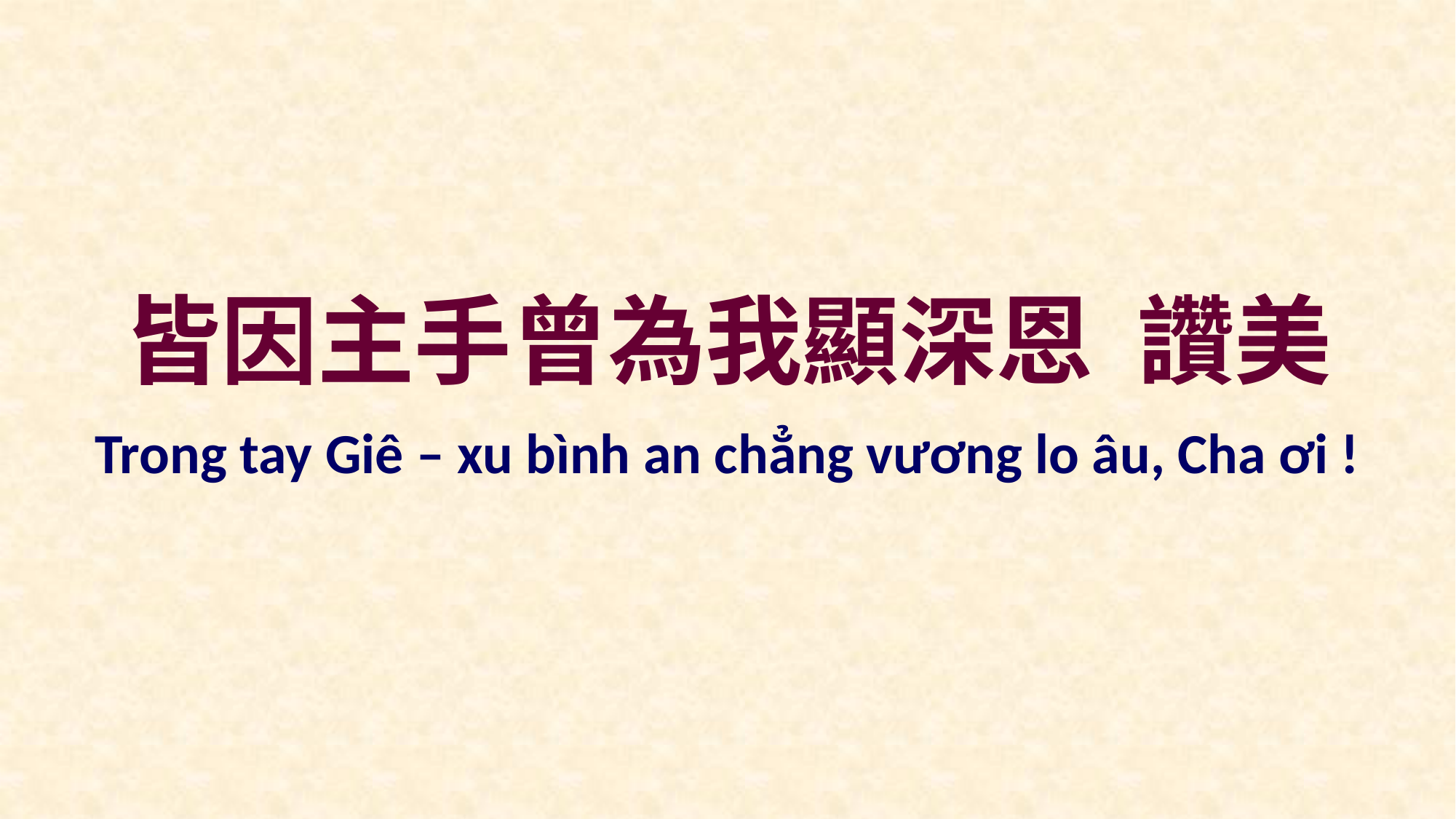

皆因主手曾為我顯深恩  讚美
Trong tay Giê – xu bình an chẳng vương lo âu, Cha ơi !